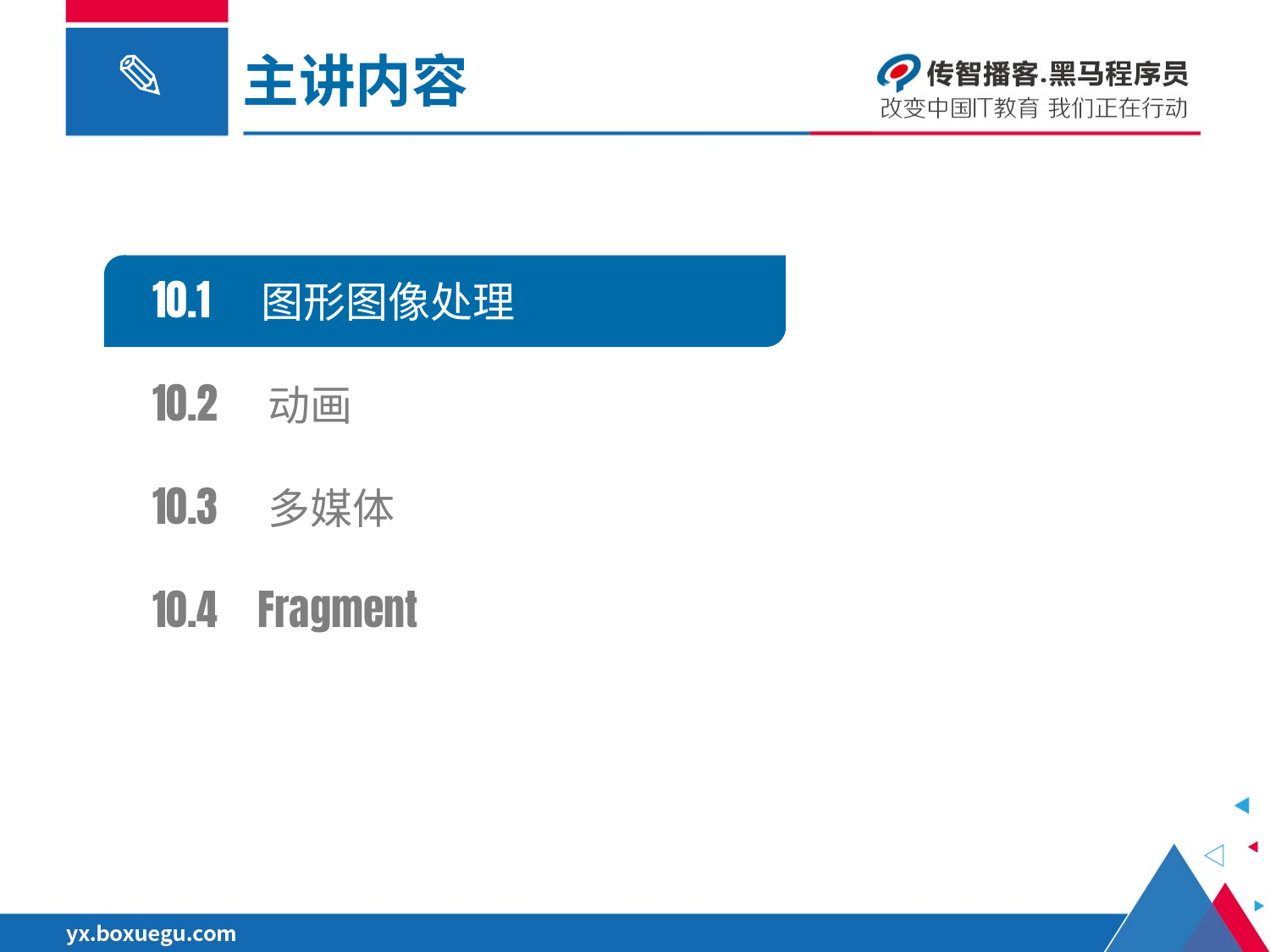

主讲内容

10.1    图形图像处理
10.2    动画
10.3    多媒体
10.4    Fragment